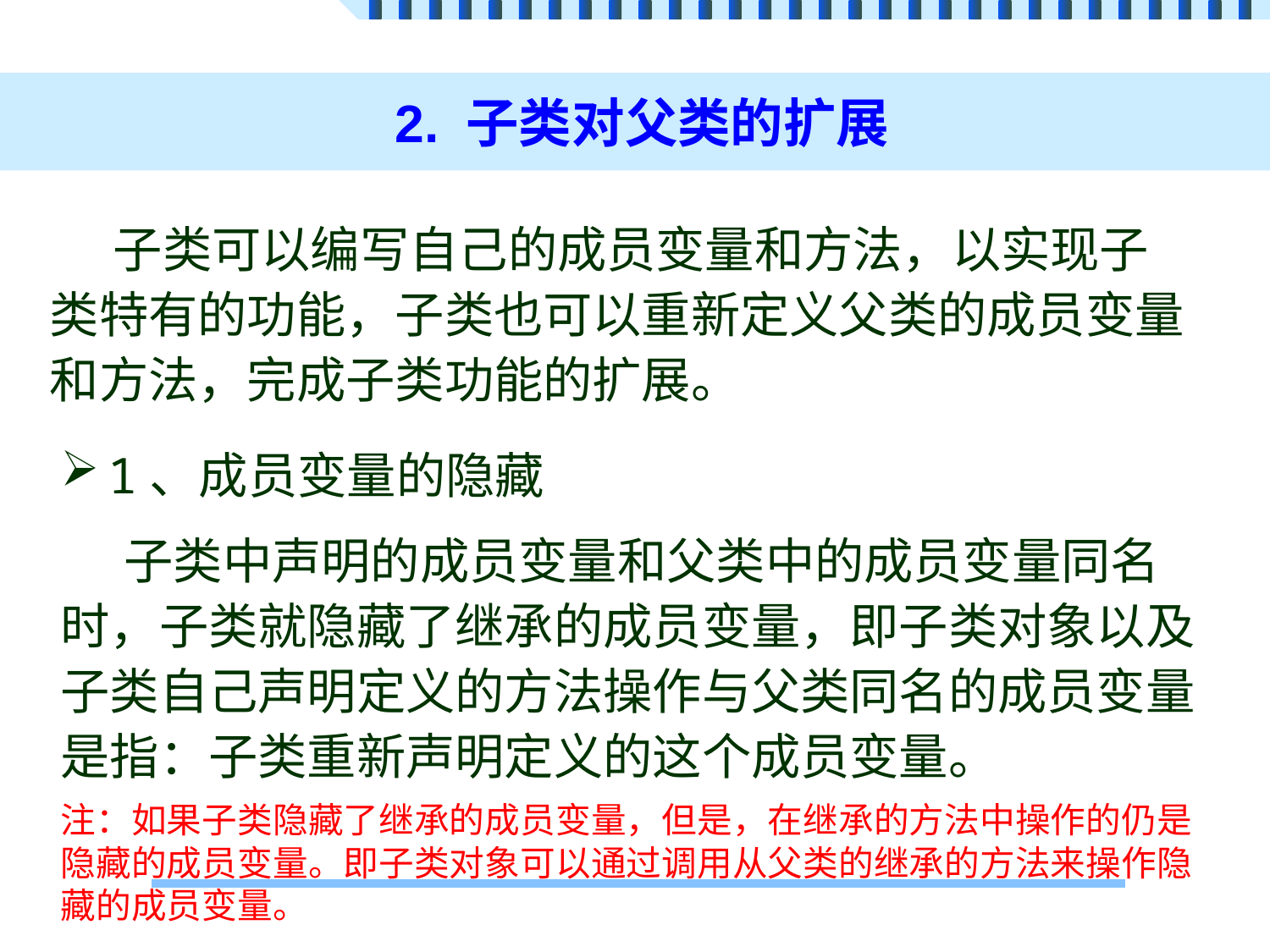

# 2. 子类对父类的扩展
子类可以编写自己的成员变量和方法，以实现子类特有的功能，子类也可以重新定义父类的成员变量和方法，完成子类功能的扩展。
1、成员变量的隐藏
子类中声明的成员变量和父类中的成员变量同名时，子类就隐藏了继承的成员变量，即子类对象以及子类自己声明定义的方法操作与父类同名的成员变量是指：子类重新声明定义的这个成员变量。
注：如果子类隐藏了继承的成员变量，但是，在继承的方法中操作的仍是隐藏的成员变量。即子类对象可以通过调用从父类的继承的方法来操作隐藏的成员变量。